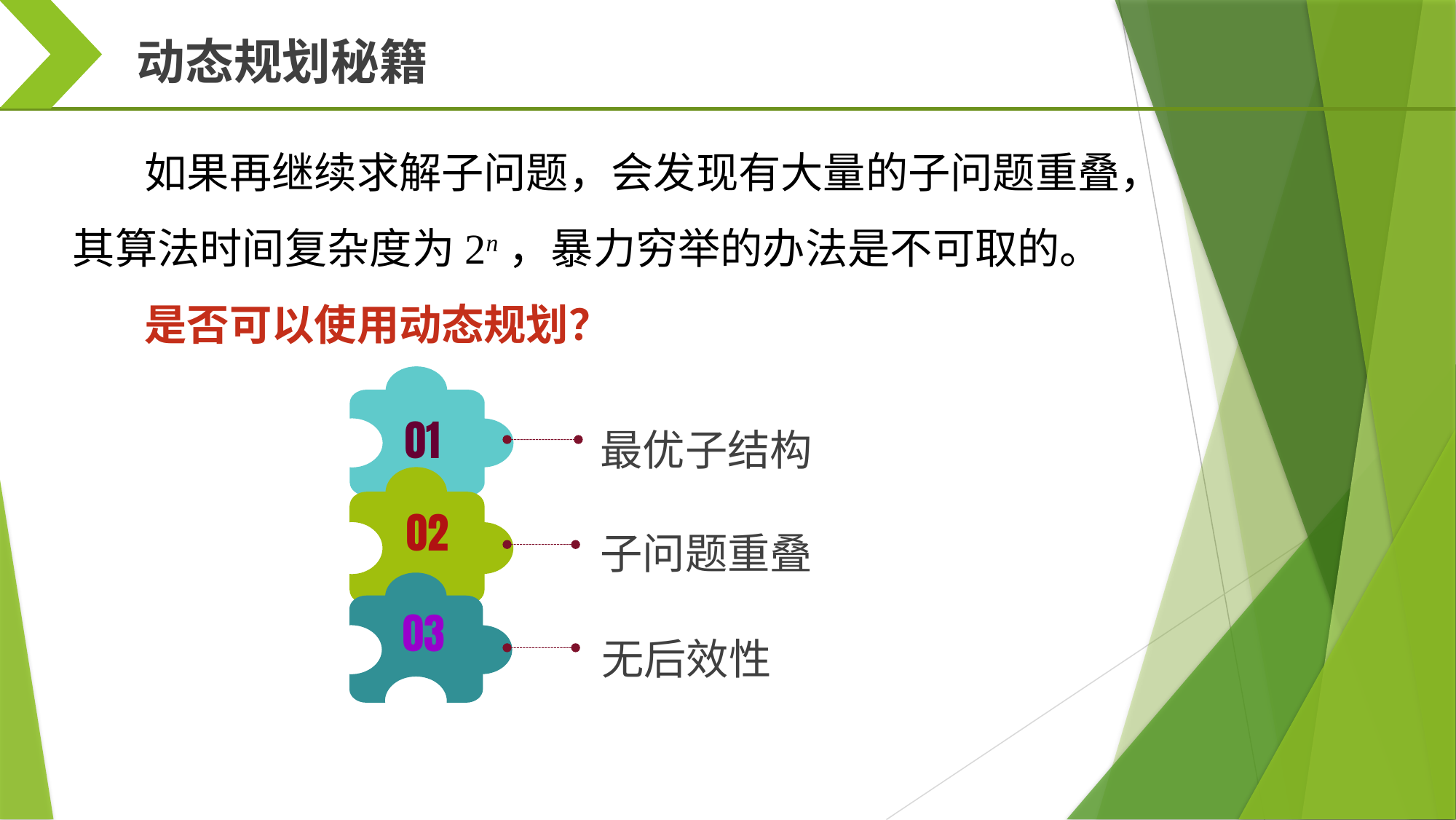

动态规划秘籍
如果再继续求解子问题，会发现有大量的子问题重叠，其算法时间复杂度为2n，暴力穷举的办法是不可取的。
是否可以使用动态规划？

01
最优子结构

02
子问题重叠

03
无后效性